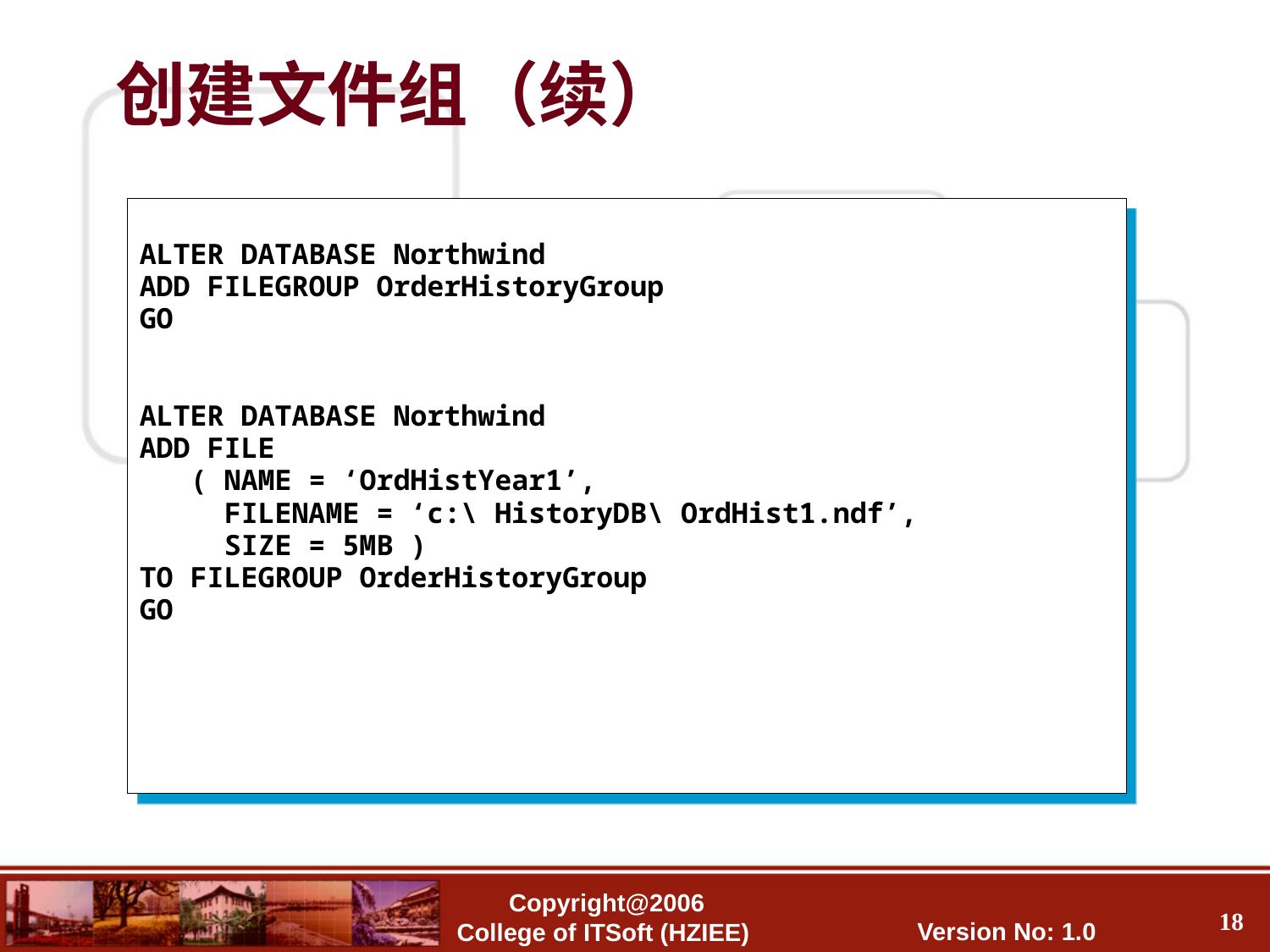

创建文件组（续）

ALTER DATABASE Northwind
ADD FILEGROUP OrderHistoryGroup
GO

ALTER DATABASE Northwind
ADD FILE
   ( NAME = ‘OrdHistYear1’,
     FILENAME = ‘c:\ HistoryDB\ OrdHist1.ndf’,
     SIZE = 5MB )
TO FILEGROUP OrderHistoryGroup
GO